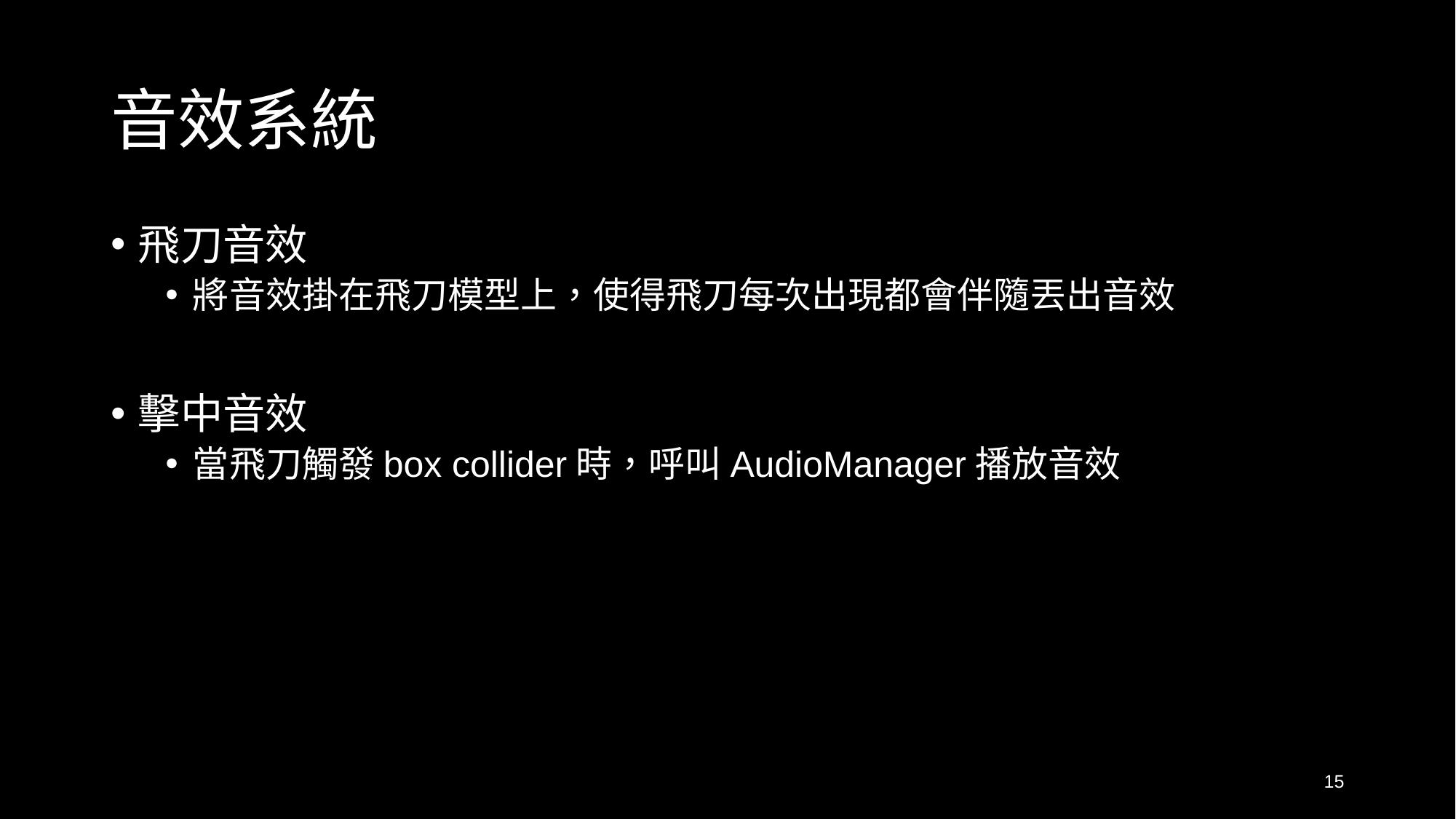

# 音效系統
飛刀音效
將音效掛在飛刀模型上，使得飛刀每次出現都會伴隨丟出音效

擊中音效
當飛刀觸發box collider時，呼叫AudioManager播放音效

15